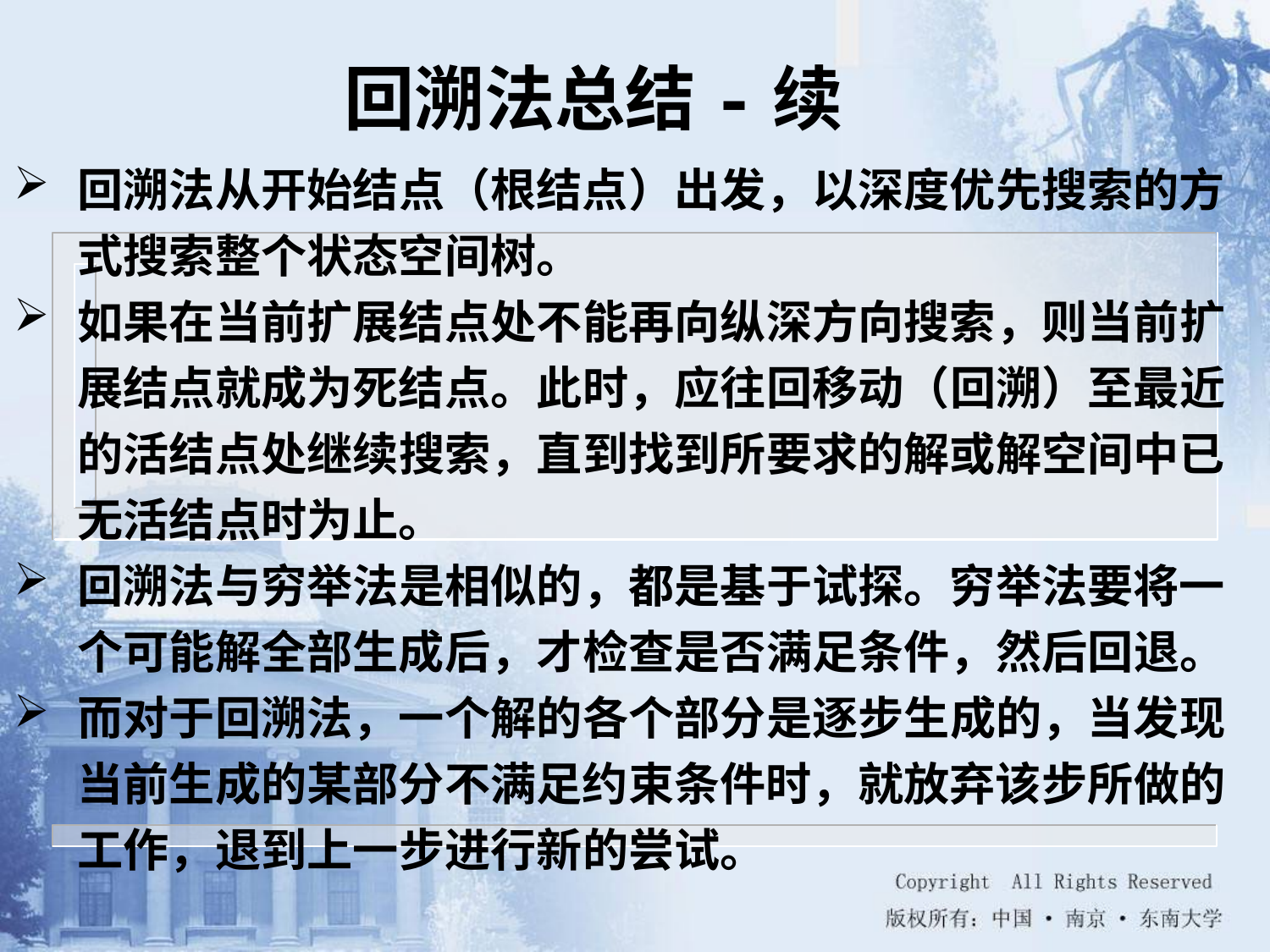

回溯法总结-续
回溯法从开始结点（根结点）出发，以深度优先搜索的方式搜索整个状态空间树。
如果在当前扩展结点处不能再向纵深方向搜索，则当前扩展结点就成为死结点。此时，应往回移动（回溯）至最近的活结点处继续搜索，直到找到所要求的解或解空间中已无活结点时为止。
回溯法与穷举法是相似的，都是基于试探。穷举法要将一个可能解全部生成后，才检查是否满足条件，然后回退。
而对于回溯法，一个解的各个部分是逐步生成的，当发现当前生成的某部分不满足约束条件时，就放弃该步所做的工作，退到上一步进行新的尝试。